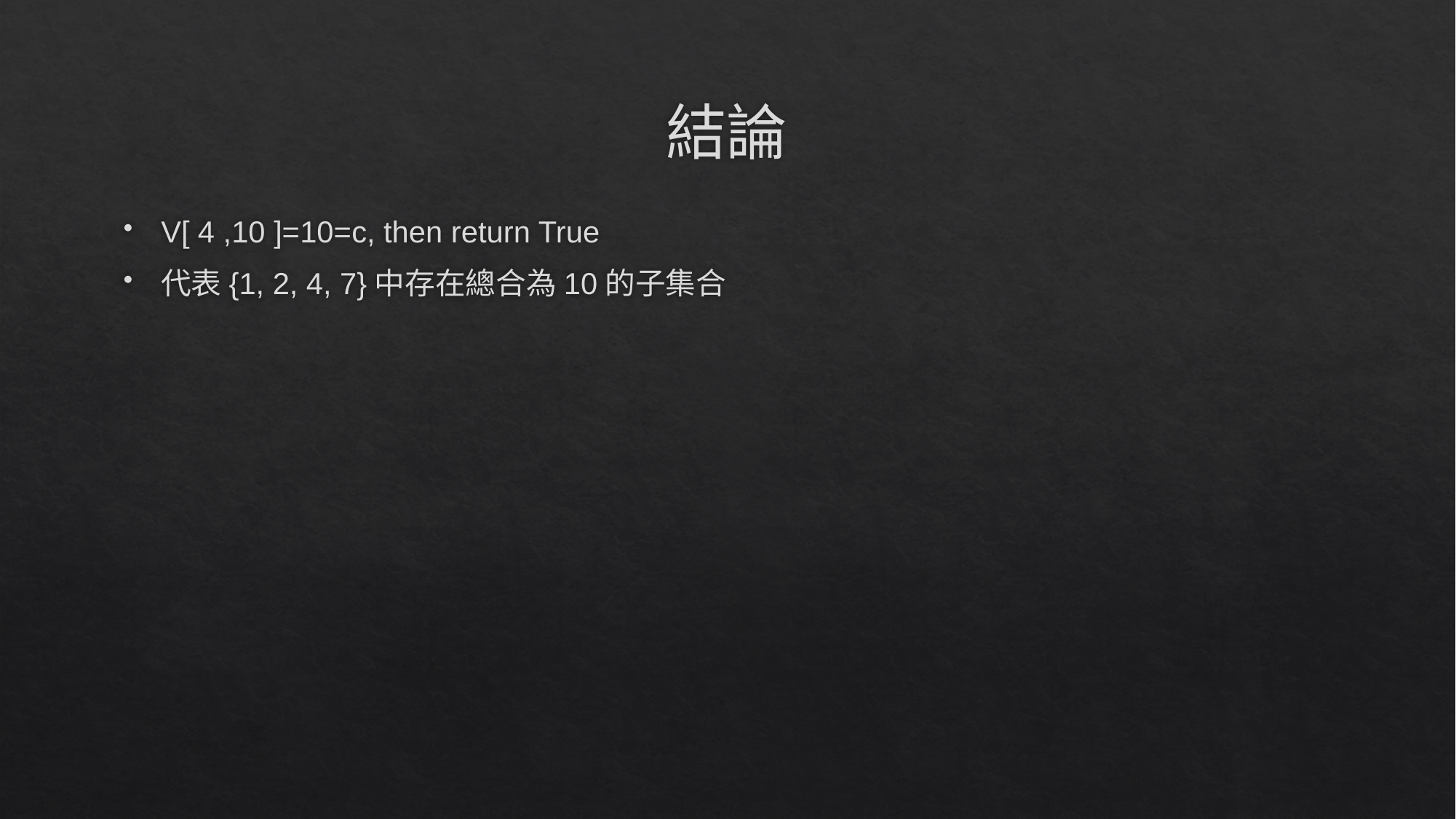

# 結論
V[ 4 ,10 ]=10=c, then return True
代表{1, 2, 4, 7}中存在總合為10的子集合